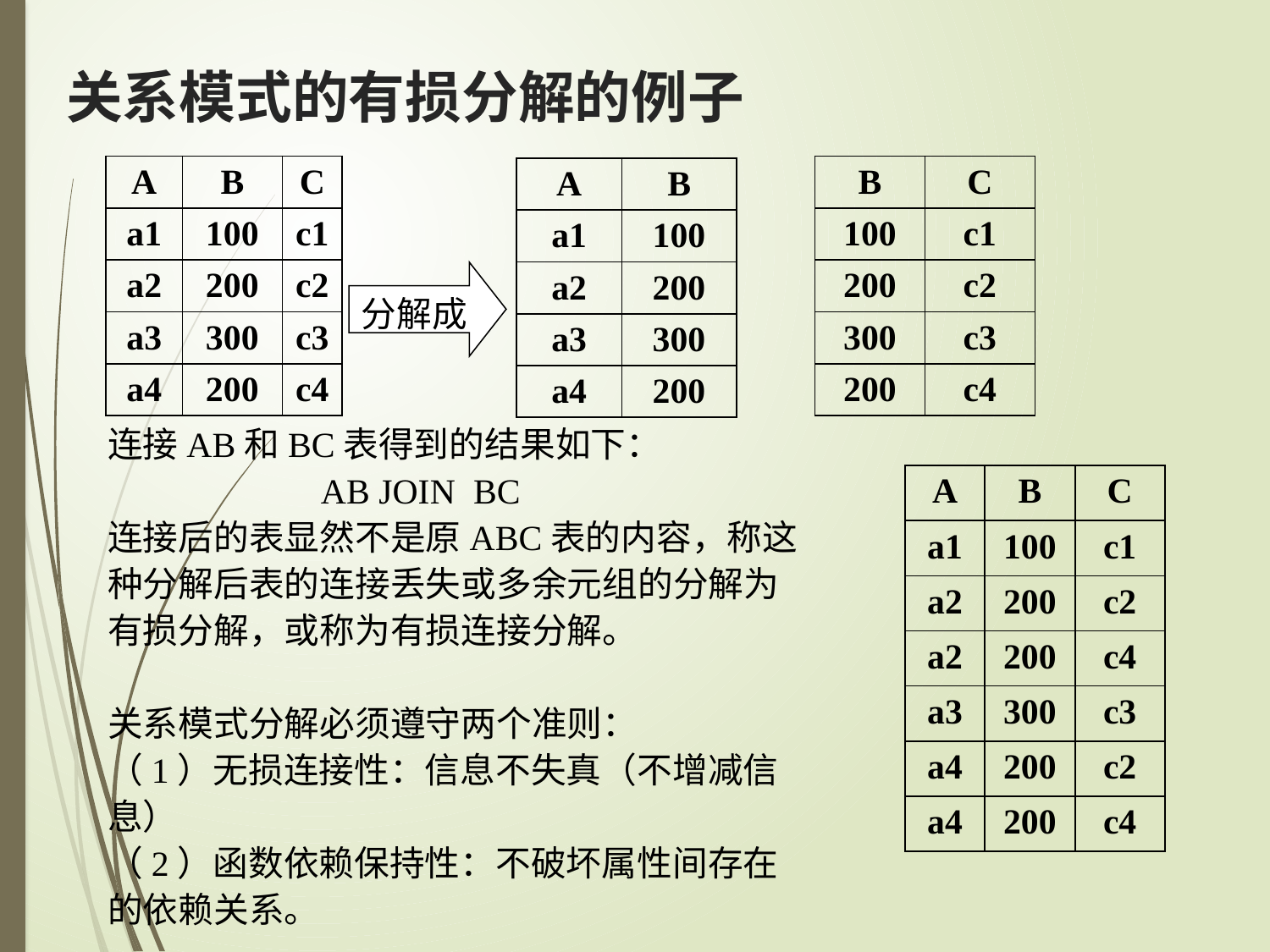

关系模式的有损分解的例子
| A | B | C |
| --- | --- | --- |
| a1 | 100 | c1 |
| a2 | 200 | c2 |
| a3 | 300 | c3 |
| a4 | 200 | c4 |
| B | C |
| --- | --- |
| 100 | c1 |
| 200 | c2 |
| 300 | c3 |
| 200 | c4 |
| A | B |
| --- | --- |
| a1 | 100 |
| a2 | 200 |
| a3 | 300 |
| a4 | 200 |
分解成
连接AB和BC表得到的结果如下：
                        AB JOIN  BC
连接后的表显然不是原ABC表的内容，称这种分解后表的连接丢失或多余元组的分解为有损分解，或称为有损连接分解。

关系模式分解必须遵守两个准则：
（1）无损连接性：信息不失真（不增减信息）
（2）函数依赖保持性：不破坏属性间存在的依赖关系。
| A | B | C |
| --- | --- | --- |
| a1 | 100 | c1 |
| a2 | 200 | c2 |
| a2 | 200 | c4 |
| a3 | 300 | c3 |
| a4 | 200 | c2 |
| a4 | 200 | c4 |